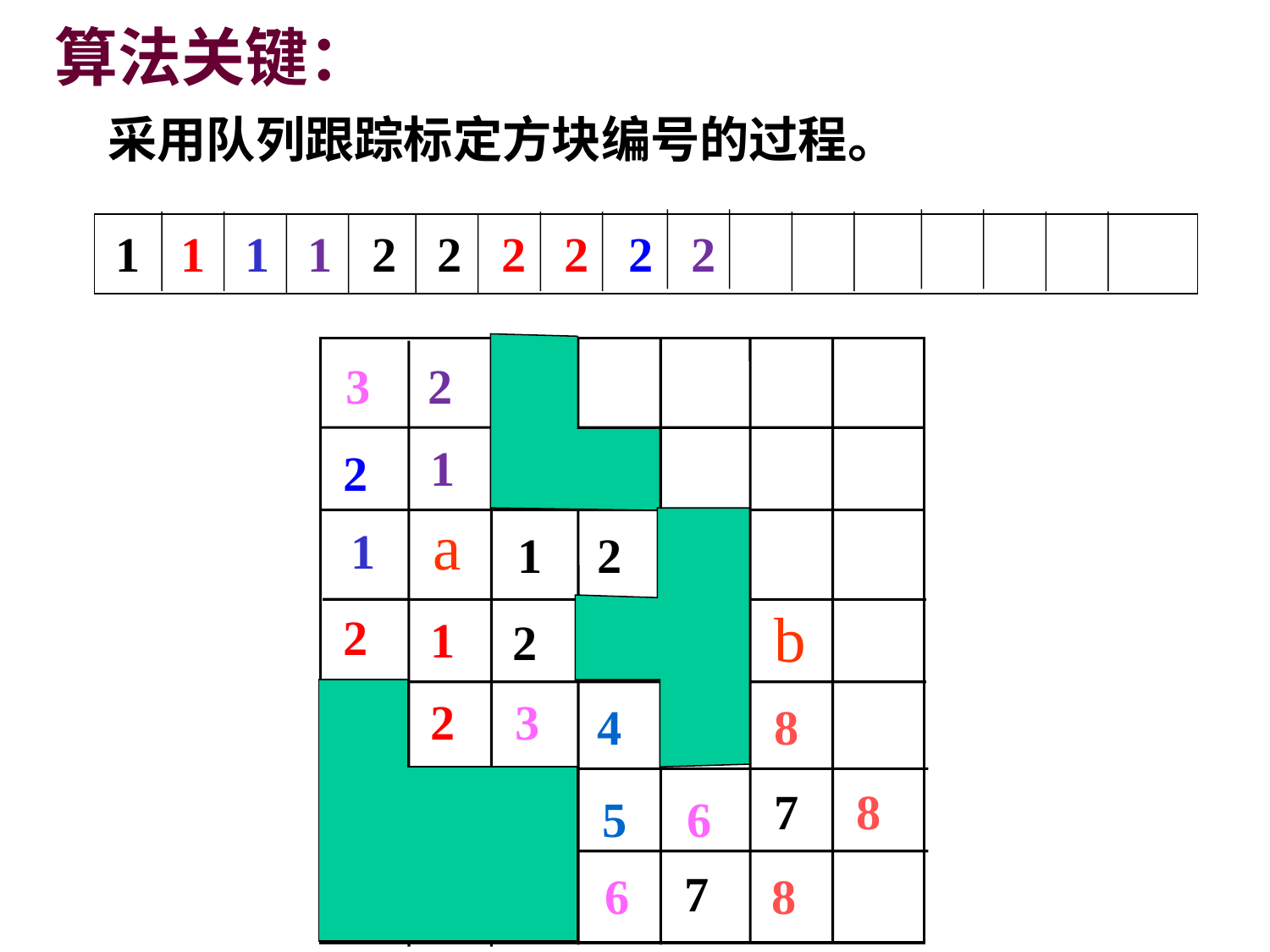

算法关键：
采用队列跟踪标定方块编号的过程。

1
1
1
1
2
2
2
2
2
2

3
3
2
1
1
1
1
2
a
b

2
2
2

2
8
8
8
4
7
7
5
6
6